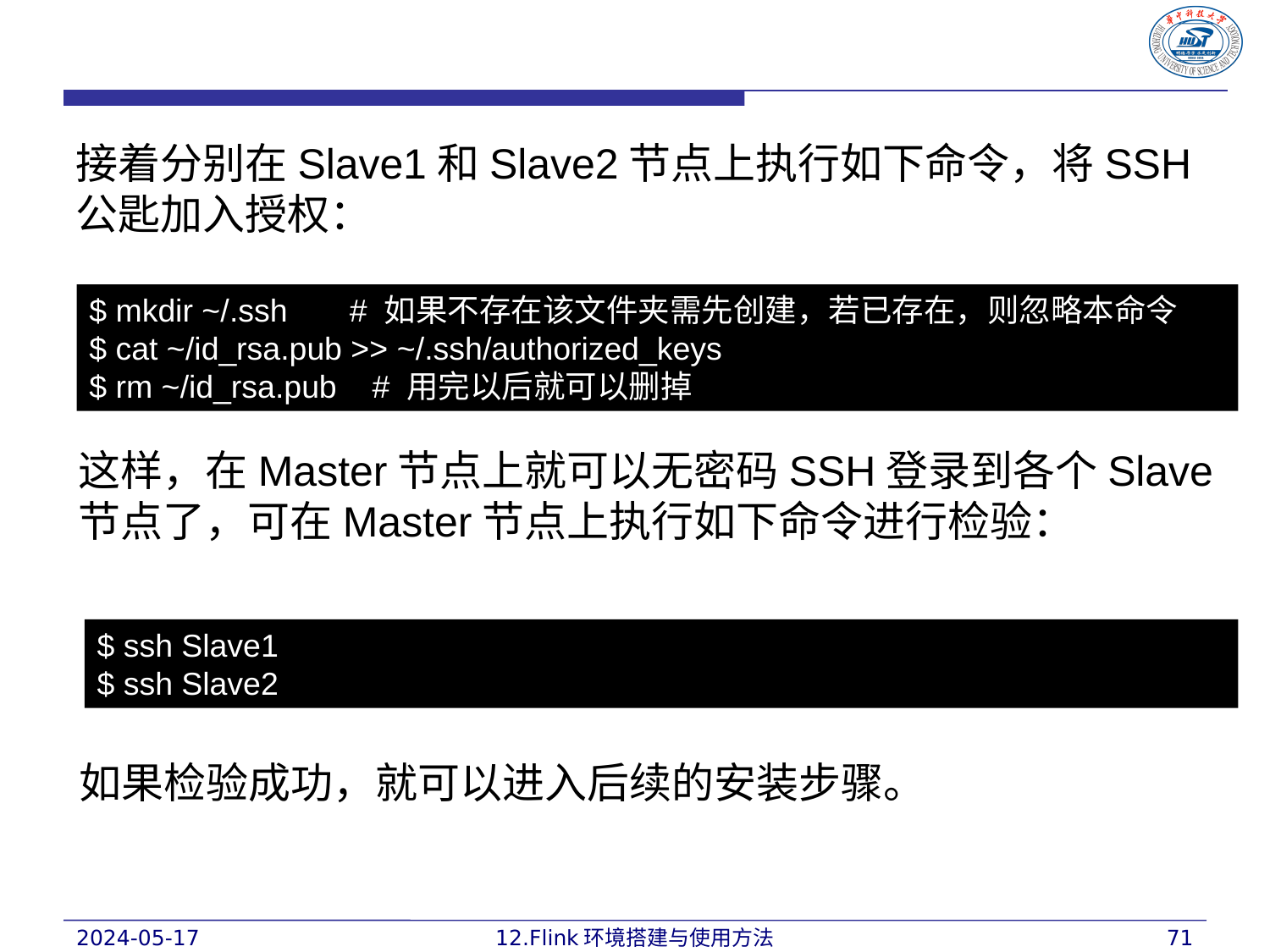

接着分别在Slave1和Slave2节点上执行如下命令，将SSH公匙加入授权：

$ mkdir ~/.ssh       # 如果不存在该文件夹需先创建，若已存在，则忽略本命令
$ cat ~/id_rsa.pub >> ~/.ssh/authorized_keys
$ rm ~/id_rsa.pub    # 用完以后就可以删掉
这样，在Master节点上就可以无密码SSH登录到各个Slave节点了，可在Master节点上执行如下命令进行检验：
$ ssh Slave1
$ ssh Slave2
如果检验成功，就可以进入后续的安装步骤。
2024-05-17
12.Flink环境搭建与使用方法
71